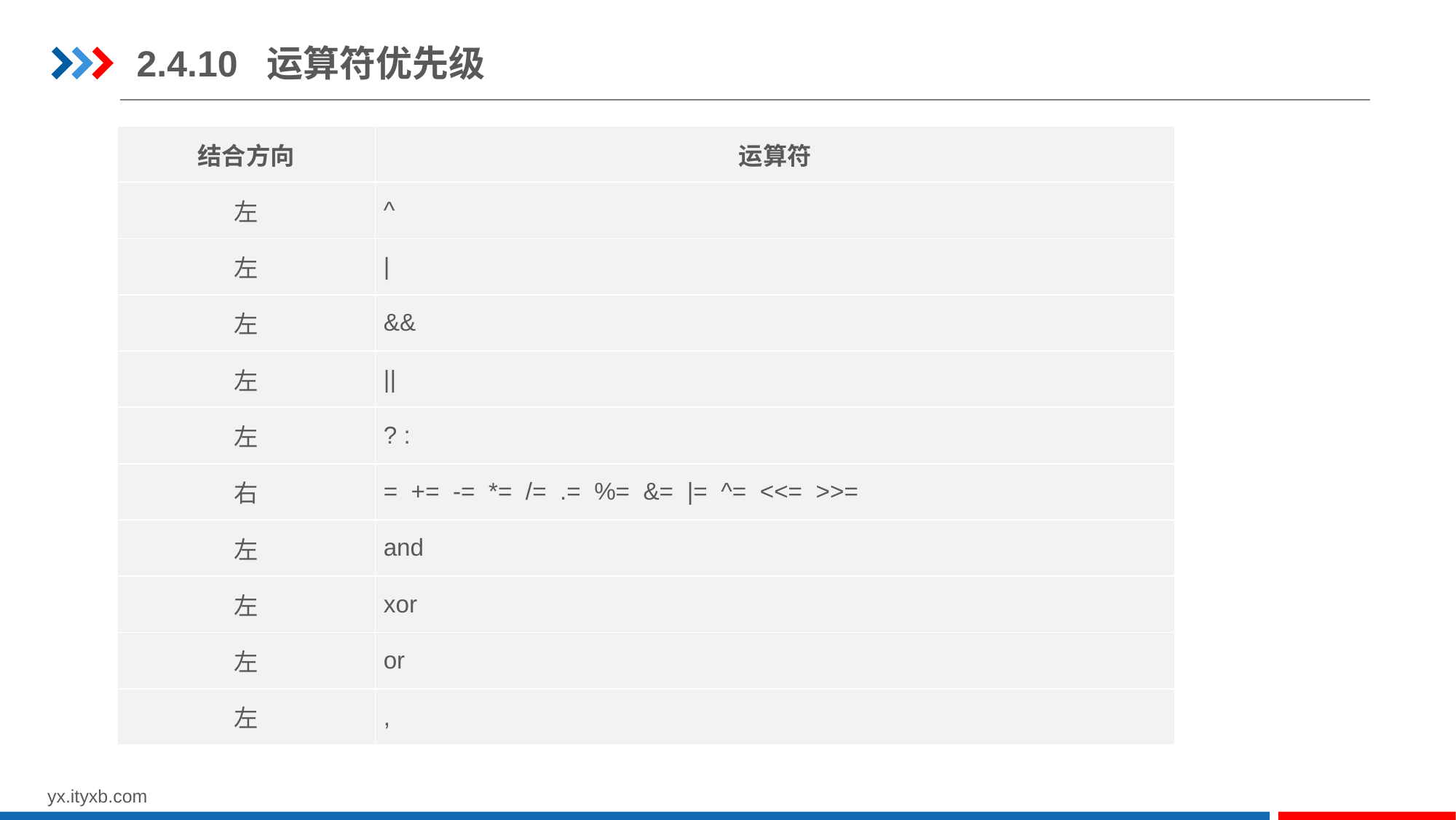

2.4.10  运算符优先级
| 结合方向 | 运算符 |
| --- | --- |
| 左 | ^ |
| 左 | | |
| 左 | && |
| 左 | || |
| 左 | ? : |
| 右 | = += -= \*= /= .= %= &= |= ^= <<= >>= |
| 左 | and |
| 左 | xor |
| 左 | or |
| 左 | , |